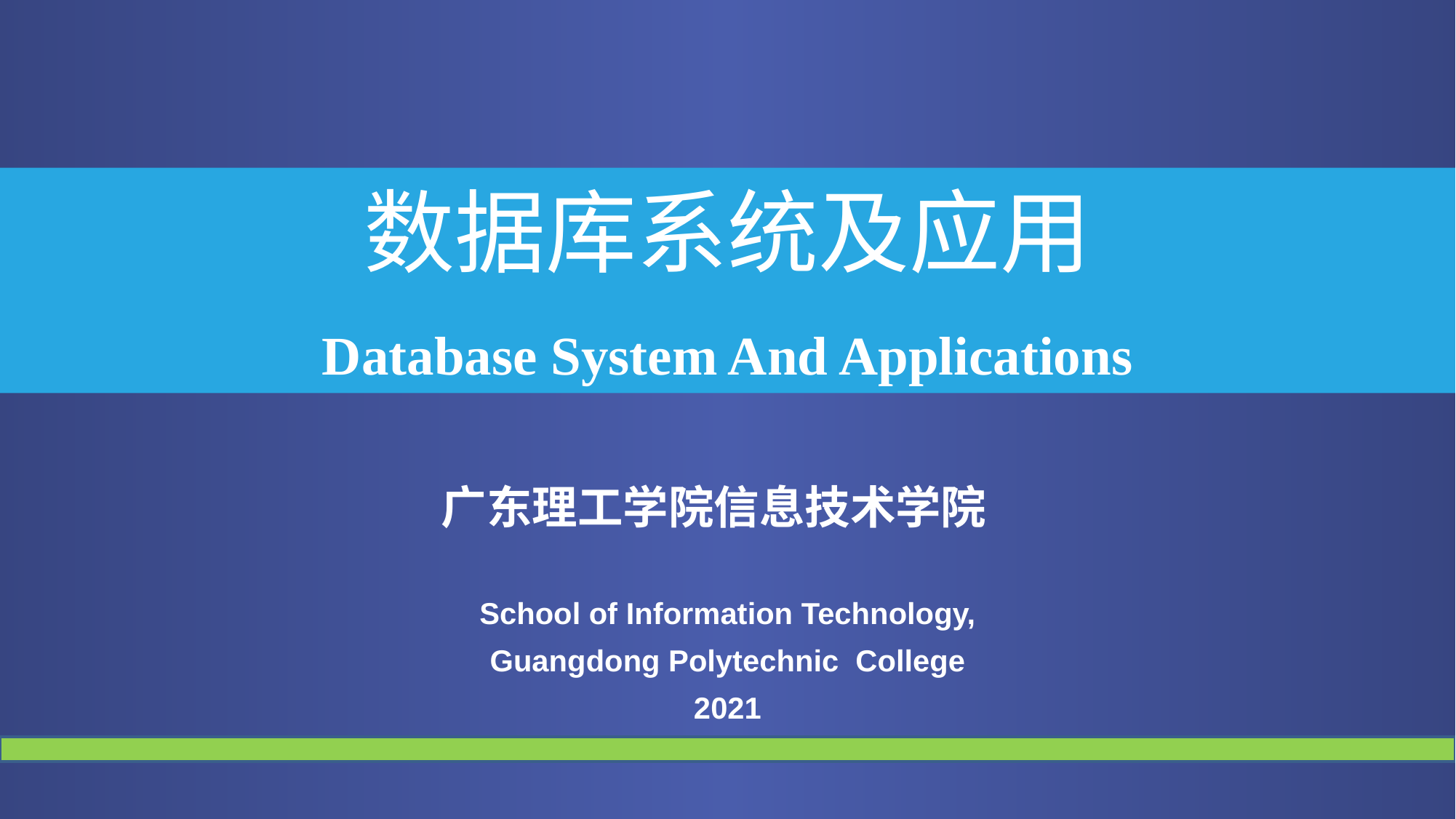

数据库系统及应用
Database System And Applications
广东理工学院信息技术学院
School of Information Technology,
Guangdong Polytechnic  College
2021